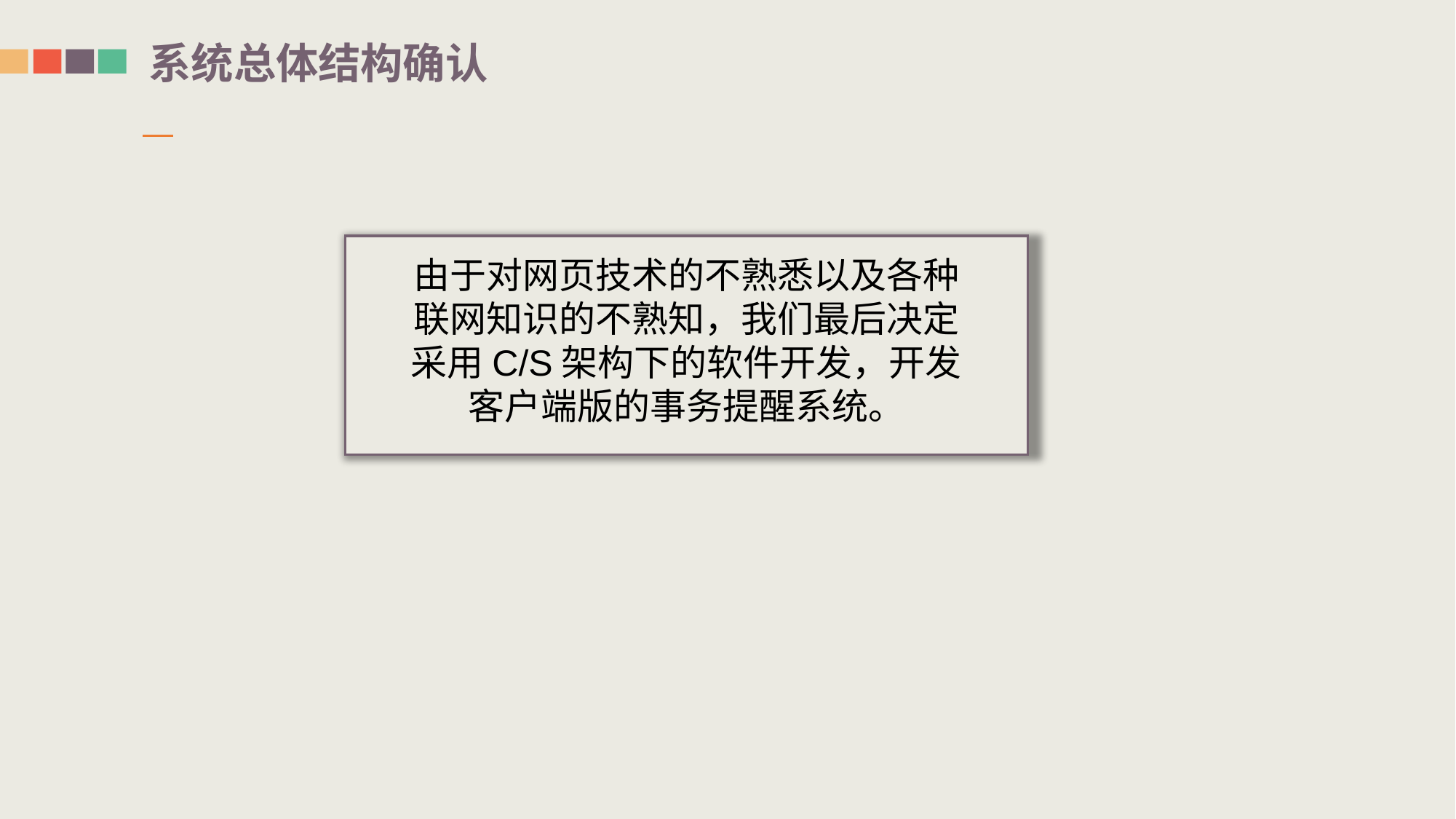

系统总体结构确认

由于对网页技术的不熟悉以及各种联网知识的不熟知，我们最后决定采用C/S架构下的软件开发，开发客户端版的事务提醒系统。